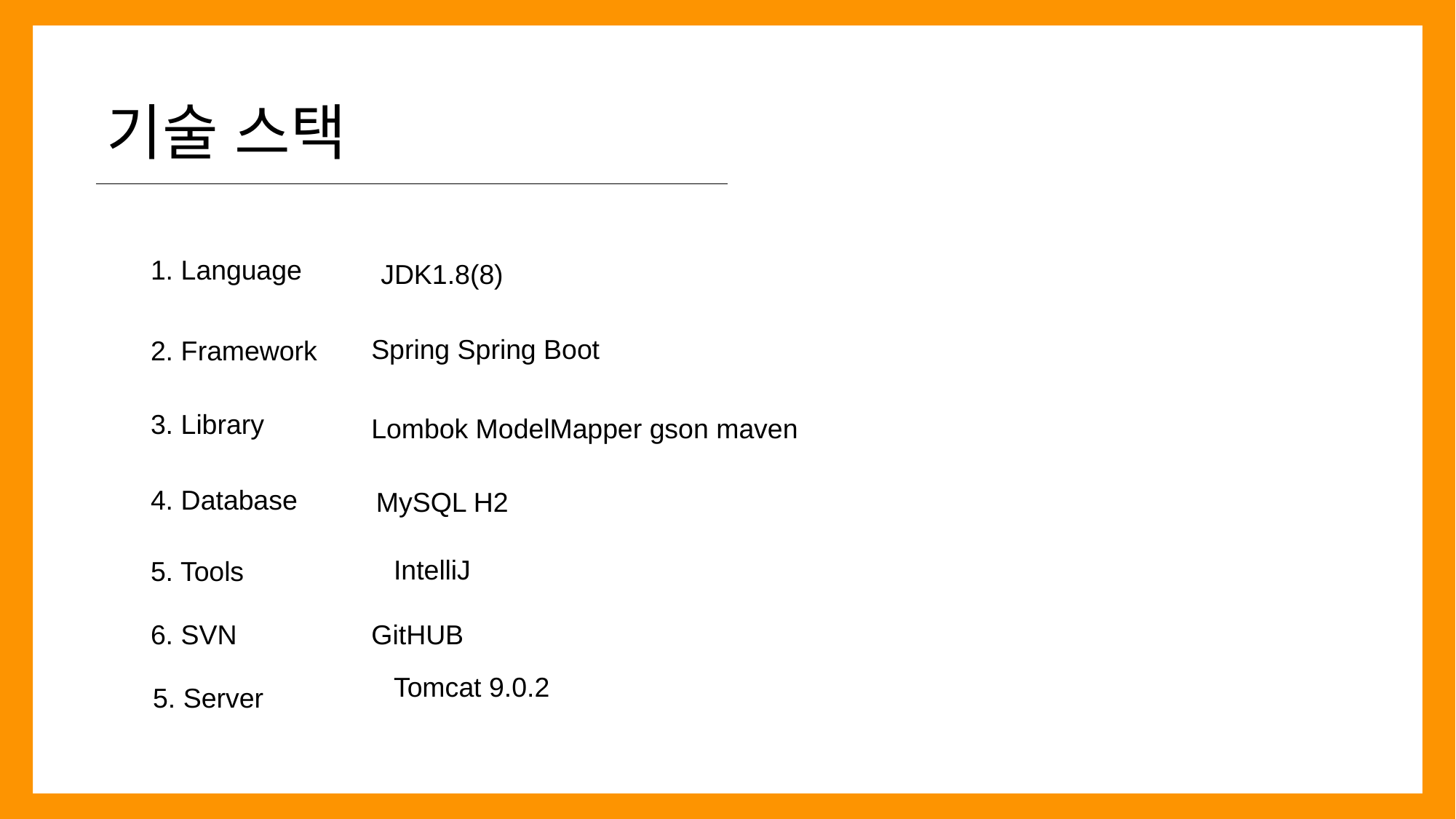

기술 스택
1. Language
JDK1.8(8)
Spring Spring Boot
2. Framework
3. Library
Lombok ModelMapper gson maven

4. Database
MySQL H2
IntelliJ
5. Tools
6. SVN
GitHUB
Tomcat 9.0.2
5. Server